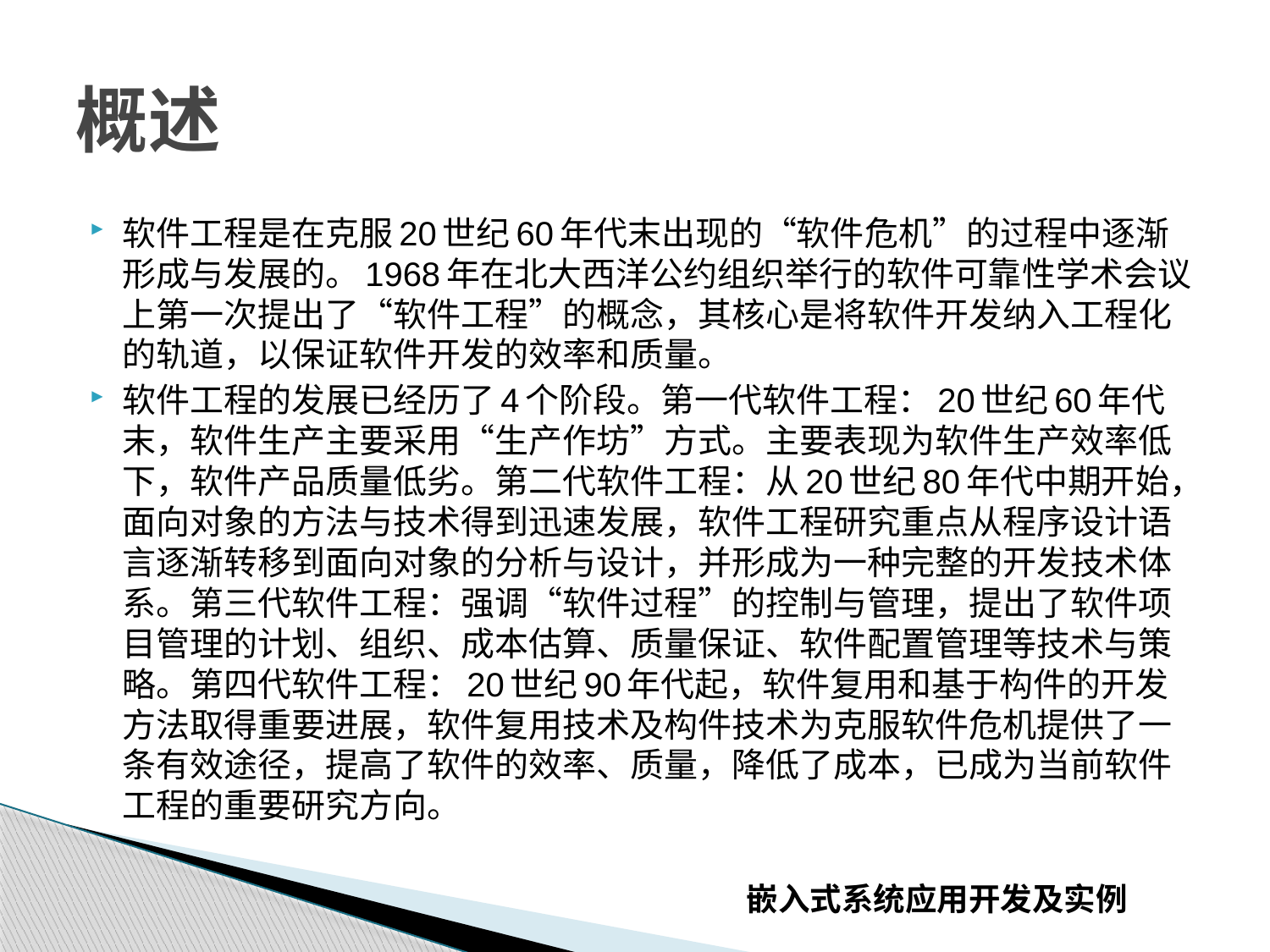

# 概述
软件工程是在克服20世纪60年代末出现的“软件危机”的过程中逐渐形成与发展的。1968年在北大西洋公约组织举行的软件可靠性学术会议上第一次提出了“软件工程”的概念，其核心是将软件开发纳入工程化的轨道，以保证软件开发的效率和质量。
软件工程的发展已经历了4个阶段。第一代软件工程：20世纪60年代末，软件生产主要采用“生产作坊”方式。主要表现为软件生产效率低下，软件产品质量低劣。第二代软件工程：从20世纪80年代中期开始，面向对象的方法与技术得到迅速发展，软件工程研究重点从程序设计语言逐渐转移到面向对象的分析与设计，并形成为一种完整的开发技术体系。第三代软件工程：强调“软件过程”的控制与管理，提出了软件项目管理的计划、组织、成本估算、质量保证、软件配置管理等技术与策略。第四代软件工程：20世纪90年代起，软件复用和基于构件的开发方法取得重要进展，软件复用技术及构件技术为克服软件危机提供了一条有效途径，提高了软件的效率、质量，降低了成本，已成为当前软件工程的重要研究方向。
嵌入式系统应用开发及实例